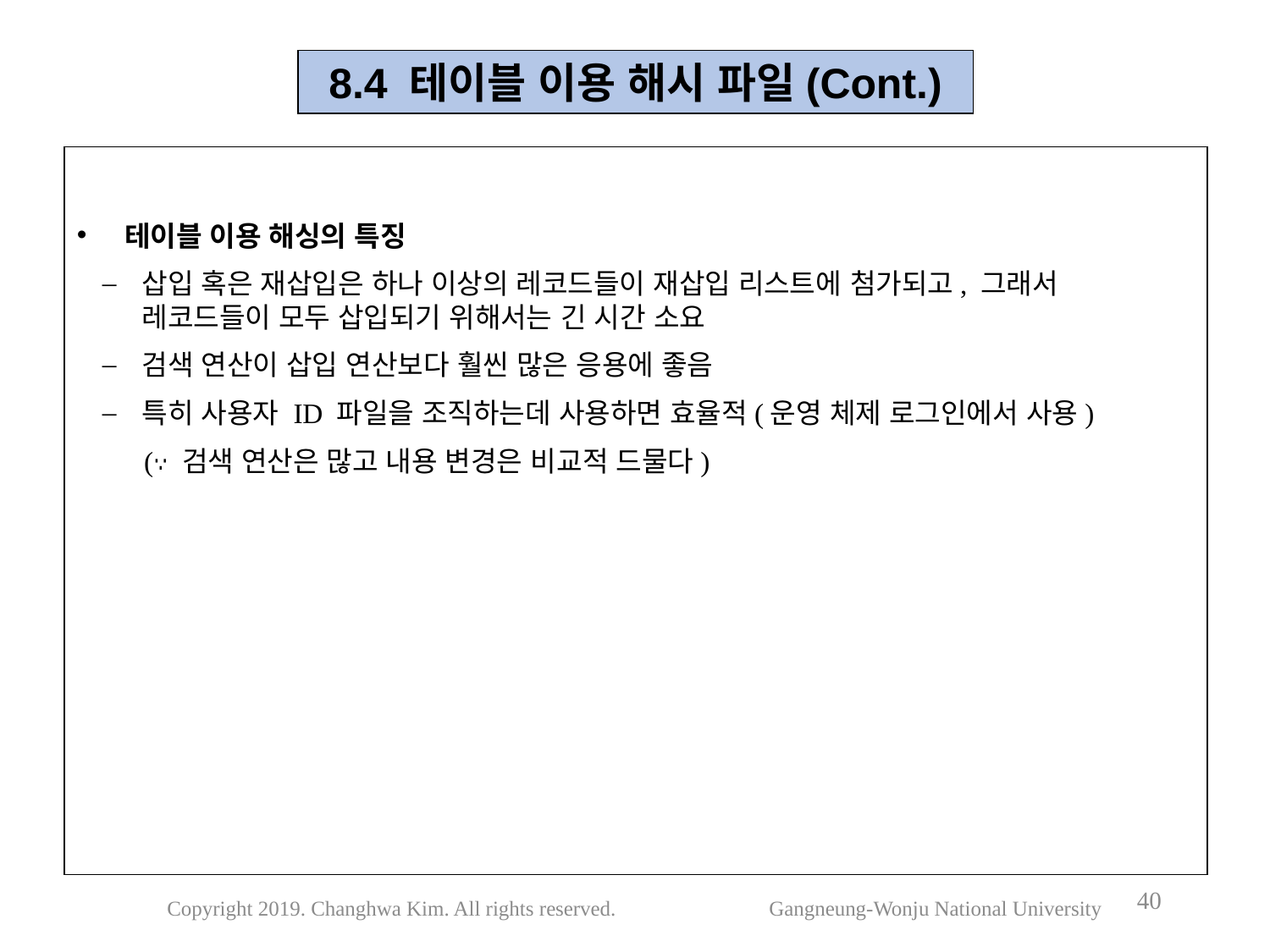

8.4 테이블 이용 해시 파일(Cont.)

테이블 이용 해싱의 특징
삽입 혹은 재삽입은 하나 이상의 레코드들이 재삽입 리스트에 첨가되고, 그래서 레코드들이 모두 삽입되기 위해서는 긴 시간 소요
검색 연산이 삽입 연산보다 훨씬 많은 응용에 좋음
특히 사용자 ID 파일을 조직하는데 사용하면 효율적(운영 체제 로그인에서 사용)
      (∵ 검색 연산은 많고 내용 변경은 비교적 드물다)

40
Copyright 2019. Changhwa Kim. All rights reserved.                             Gangneung-Wonju National University